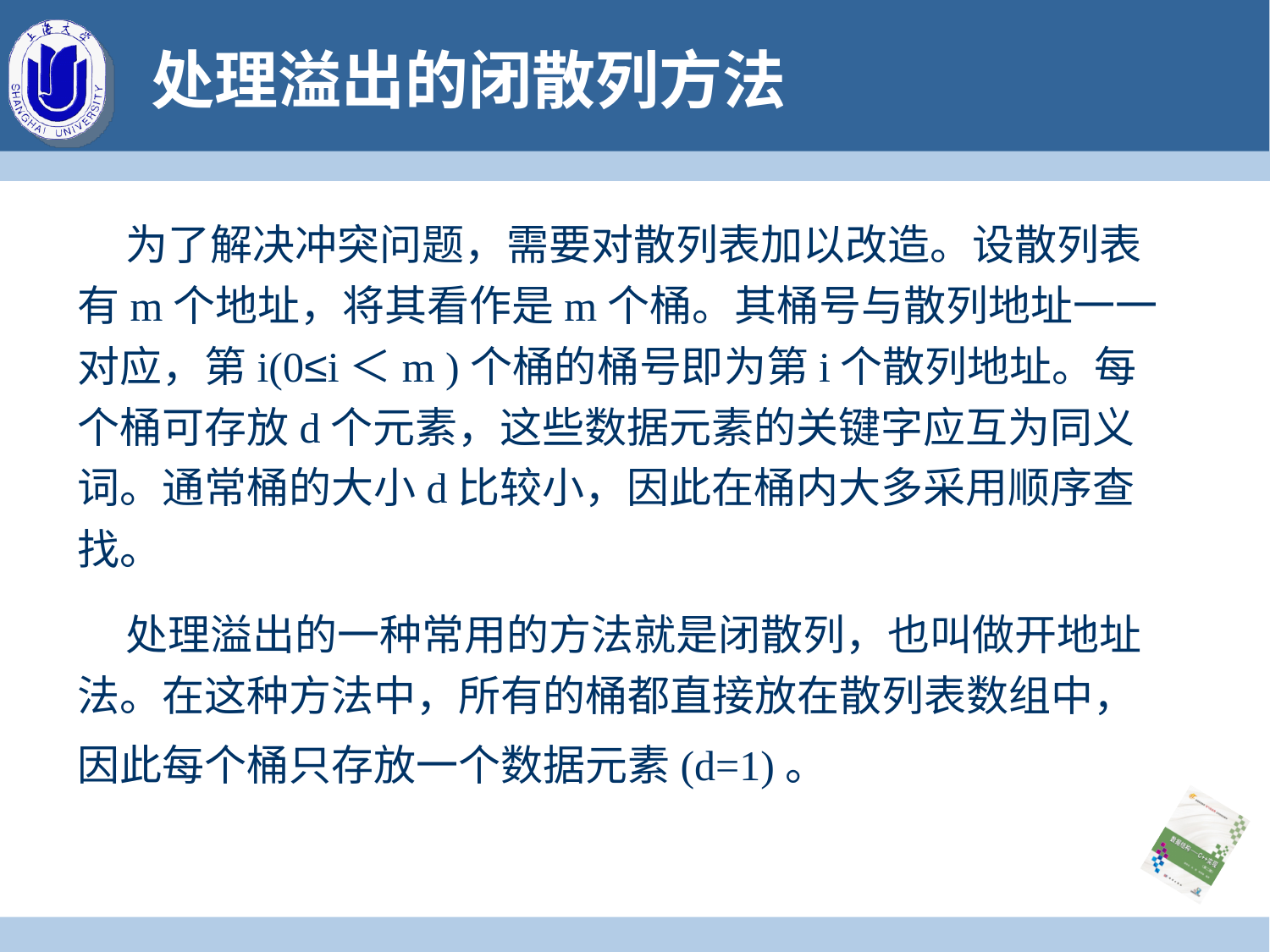

# 处理溢出的闭散列方法
    为了解决冲突问题，需要对散列表加以改造。设散列表有m个地址，将其看作是m个桶。其桶号与散列地址一一对应，第i(0≤i＜m )个桶的桶号即为第i个散列地址。每个桶可存放d个元素，这些数据元素的关键字应互为同义词。通常桶的大小d比较小，因此在桶内大多采用顺序查找。
    处理溢出的一种常用的方法就是闭散列，也叫做开地址法。在这种方法中，所有的桶都直接放在散列表数组中，因此每个桶只存放一个数据元素(d=1)。